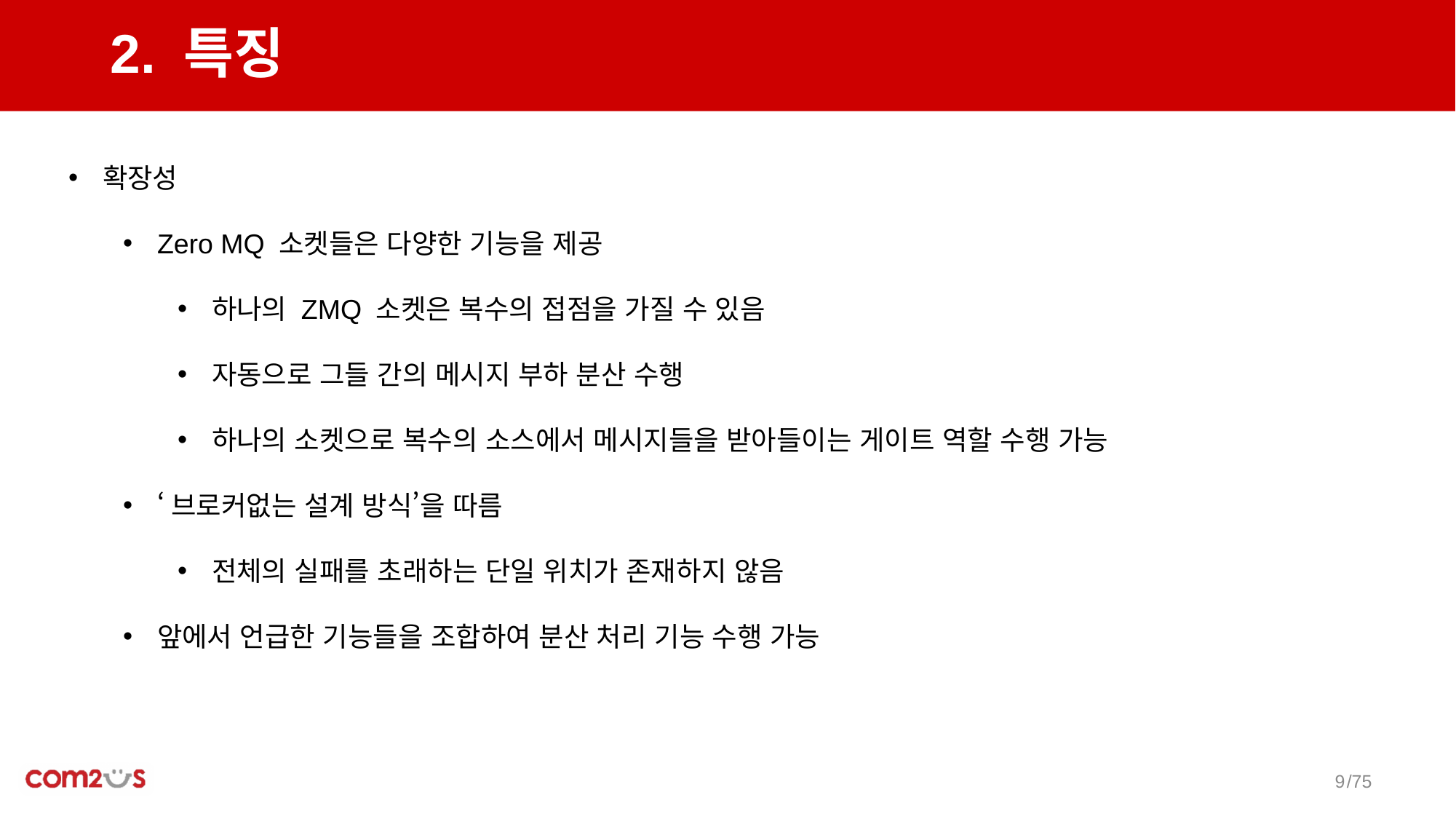

# 2. 특징
확장성

Zero MQ 소켓들은 다양한 기능을 제공

하나의 ZMQ 소켓은 복수의 접점을 가질 수 있음

자동으로 그들 간의 메시지 부하 분산 수행

하나의 소켓으로 복수의 소스에서 메시지들을 받아들이는 게이트 역할 수행 가능

‘브로커없는 설계 방식’을 따름

전체의 실패를 초래하는 단일 위치가 존재하지 않음

앞에서 언급한 기능들을 조합하여 분산 처리 기능 수행 가능
9